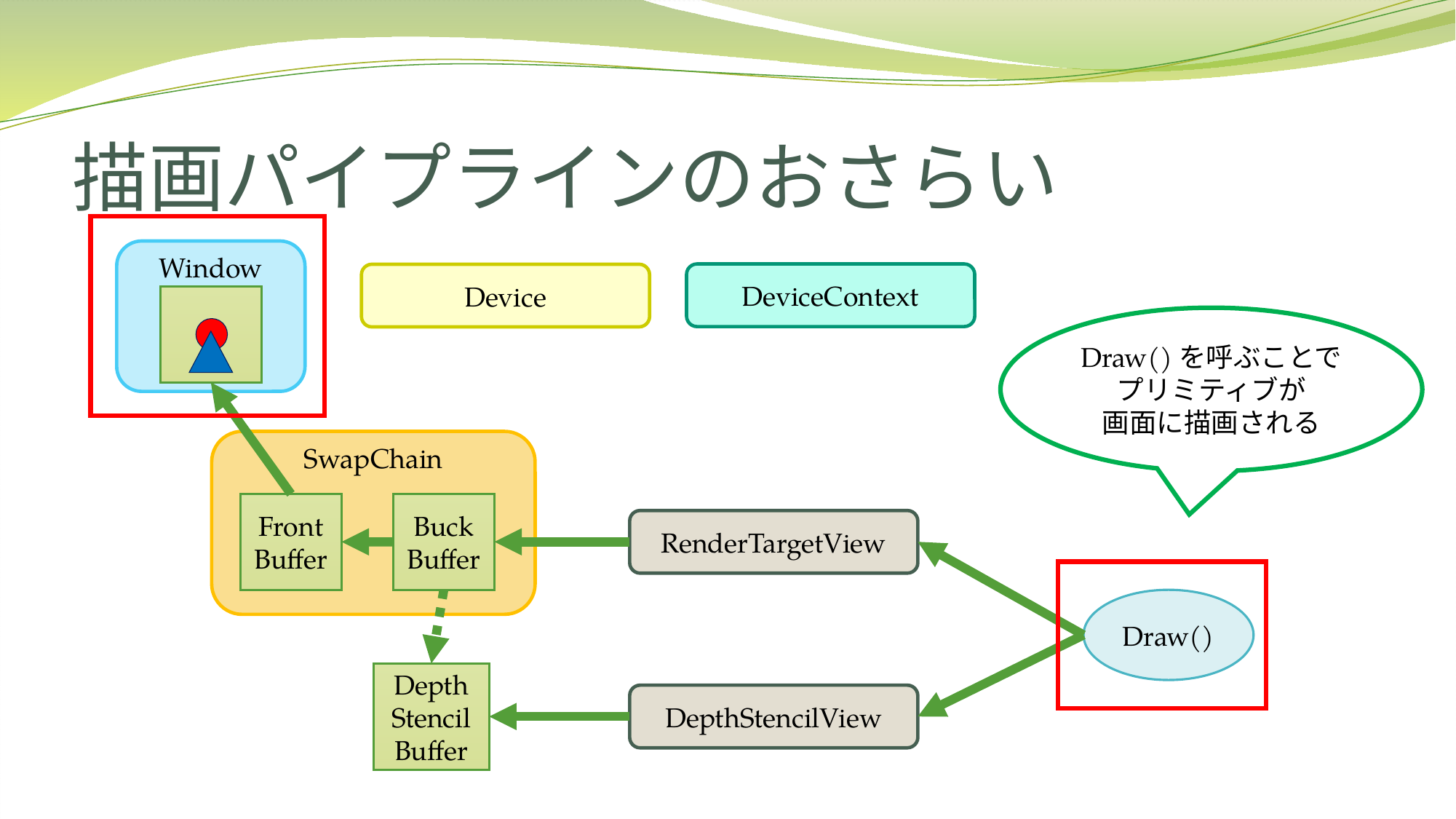

# 描画パイプラインのおさらい

Window
DeviceContext
Device

Draw()を呼ぶことで
プリミティブが
画面に描画される

SwapChain

Buck
Buffer
Front
Buffer
RenderTargetView

Draw()
Depth
Stencil
Buffer
DepthStencilView